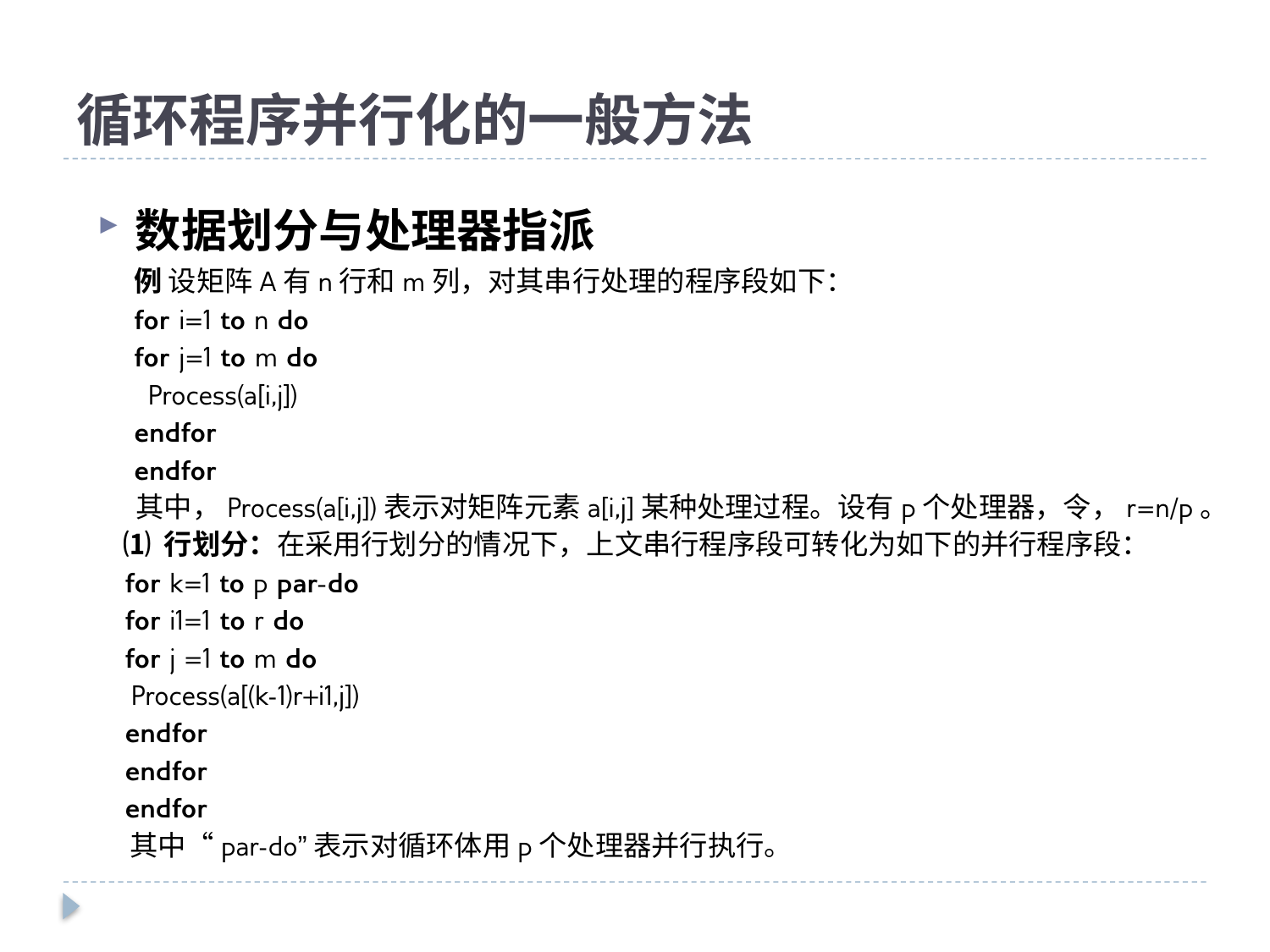

# 循环程序并行化的一般方法
数据划分与处理器指派
    例 设矩阵A有n行和m列，对其串行处理的程序段如下：
    for i=1 to n do
    for j=1 to m do
      Process(a[i,j])
    endfor
    endfor
     其中，Process(a[i,j])表示对矩阵元素a[i,j]某种处理过程。设有p个处理器，令，r=n/p。
    ⑴ 行划分：在采用行划分的情况下，上文串行程序段可转化为如下的并行程序段：
   for k=1 to p par-do
   for i1=1 to r do
   for j =1 to m do
    Process(a[(k-1)r+i1,j])
   endfor
   endfor
   endfor
    其中“par-do”表示对循环体用p个处理器并行执行。